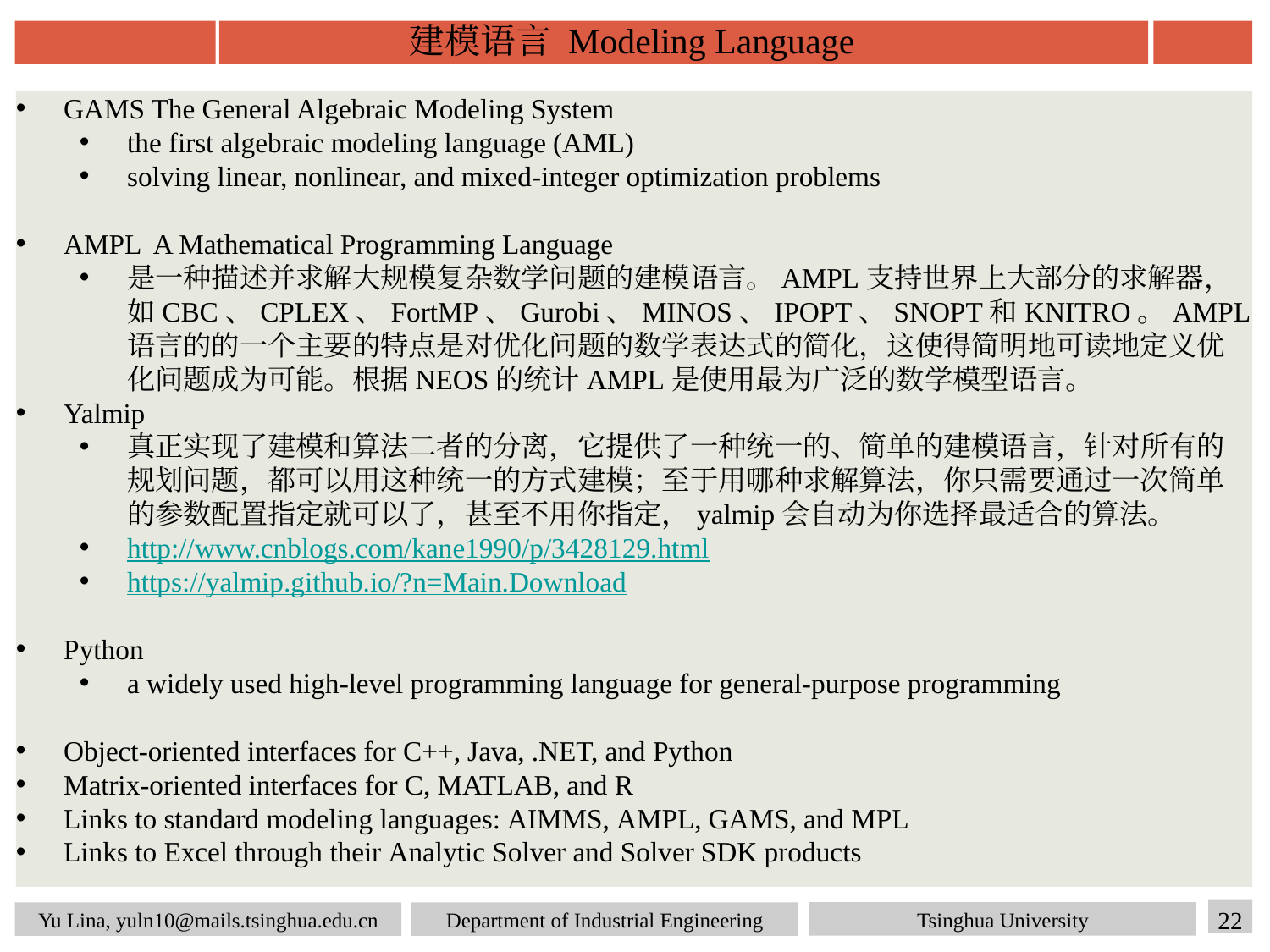

# 建模语言 Modeling Language

GAMS The General Algebraic Modeling System
the first algebraic modeling language (AML)
solving linear, nonlinear, and mixed-integer optimization problems

AMPL  A Mathematical Programming Language
是一种描述并求解大规模复杂数学问题的建模语言。AMPL支持世界上大部分的求解器，如CBC、CPLEX、FortMP、Gurobi、MINOS、IPOPT、SNOPT和KNITRO。AMPL语言的的一个主要的特点是对优化问题的数学表达式的简化，这使得简明地可读地定义优化问题成为可能。根据NEOS的统计AMPL是使用最为广泛的数学模型语言。
Yalmip
真正实现了建模和算法二者的分离，它提供了一种统一的、简单的建模语言，针对所有的规划问题，都可以用这种统一的方式建模；至于用哪种求解算法，你只需要通过一次简单的参数配置指定就可以了，甚至不用你指定，yalmip会自动为你选择最适合的算法。
http://www.cnblogs.com/kane1990/p/3428129.html
https://yalmip.github.io/?n=Main.Download

Python
a widely used high-level programming language for general-purpose programming

Object-oriented interfaces for C++, Java, .NET, and Python
Matrix-oriented interfaces for C, MATLAB, and R
Links to standard modeling languages: AIMMS, AMPL, GAMS, and MPL
Links to Excel through their Analytic Solver and Solver SDK products

Tsinghua University
22
Yu Lina, yuln10@mails.tsinghua.edu.cn
Department of Industrial Engineering